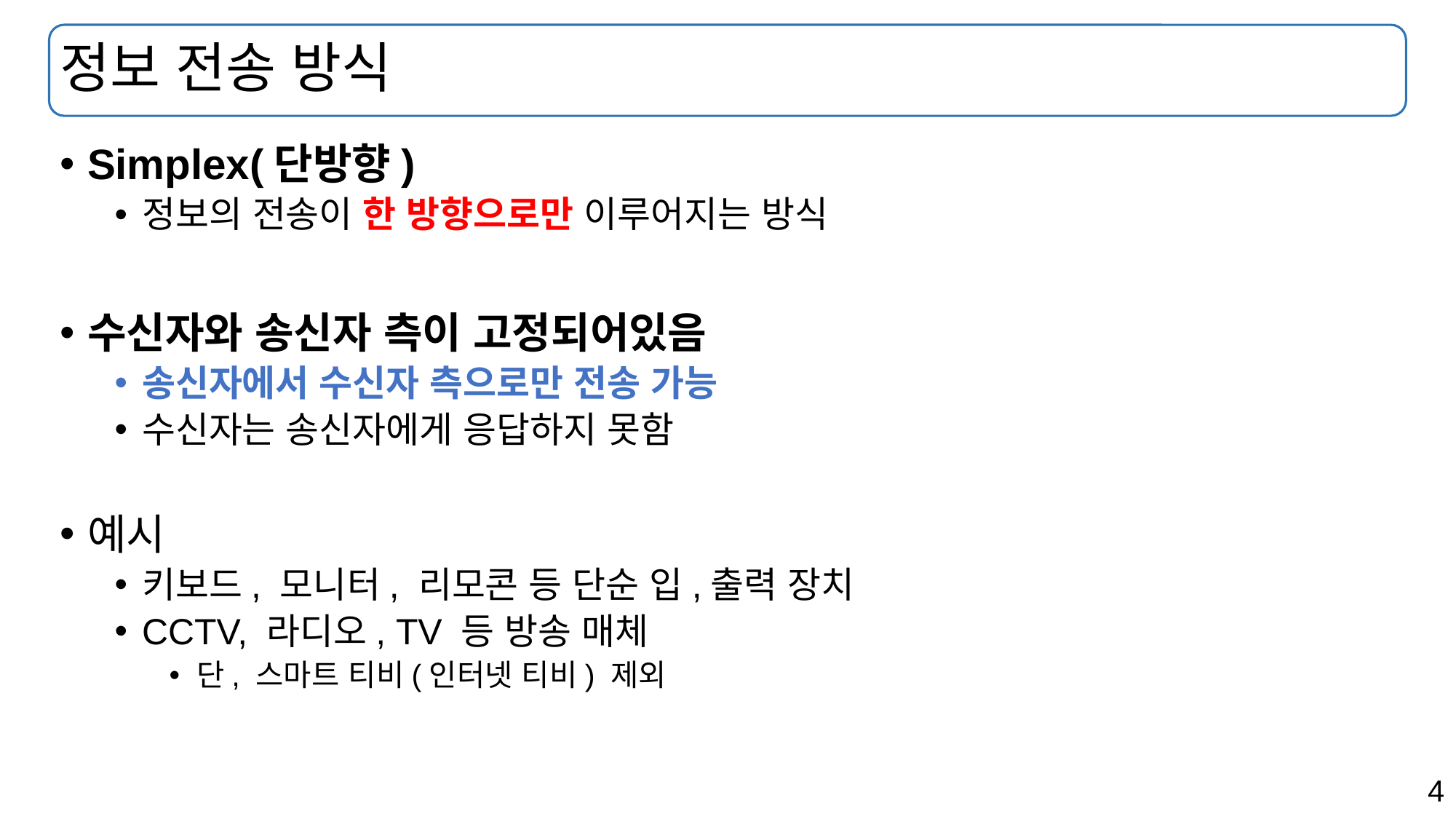

# 정보 전송 방식
Simplex(단방향)
정보의 전송이 한 방향으로만 이루어지는 방식

수신자와 송신자 측이 고정되어있음
송신자에서 수신자 측으로만 전송 가능
수신자는 송신자에게 응답하지 못함

예시
키보드, 모니터, 리모콘 등 단순 입,출력 장치
CCTV, 라디오, TV 등 방송 매체
단, 스마트 티비(인터넷 티비) 제외